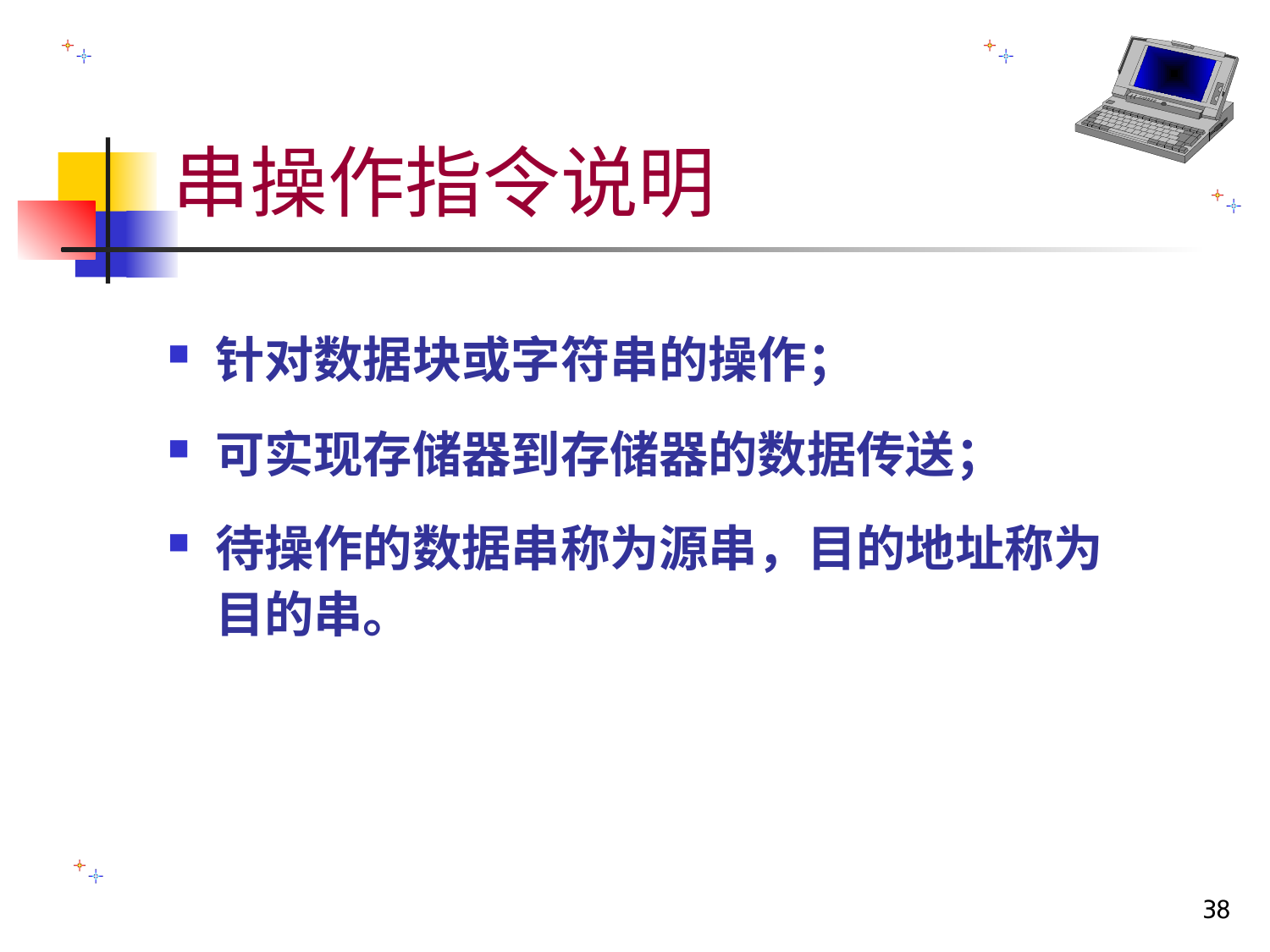

# 串操作指令说明
针对数据块或字符串的操作；
可实现存储器到存储器的数据传送；
待操作的数据串称为源串，目的地址称为目的串。
38